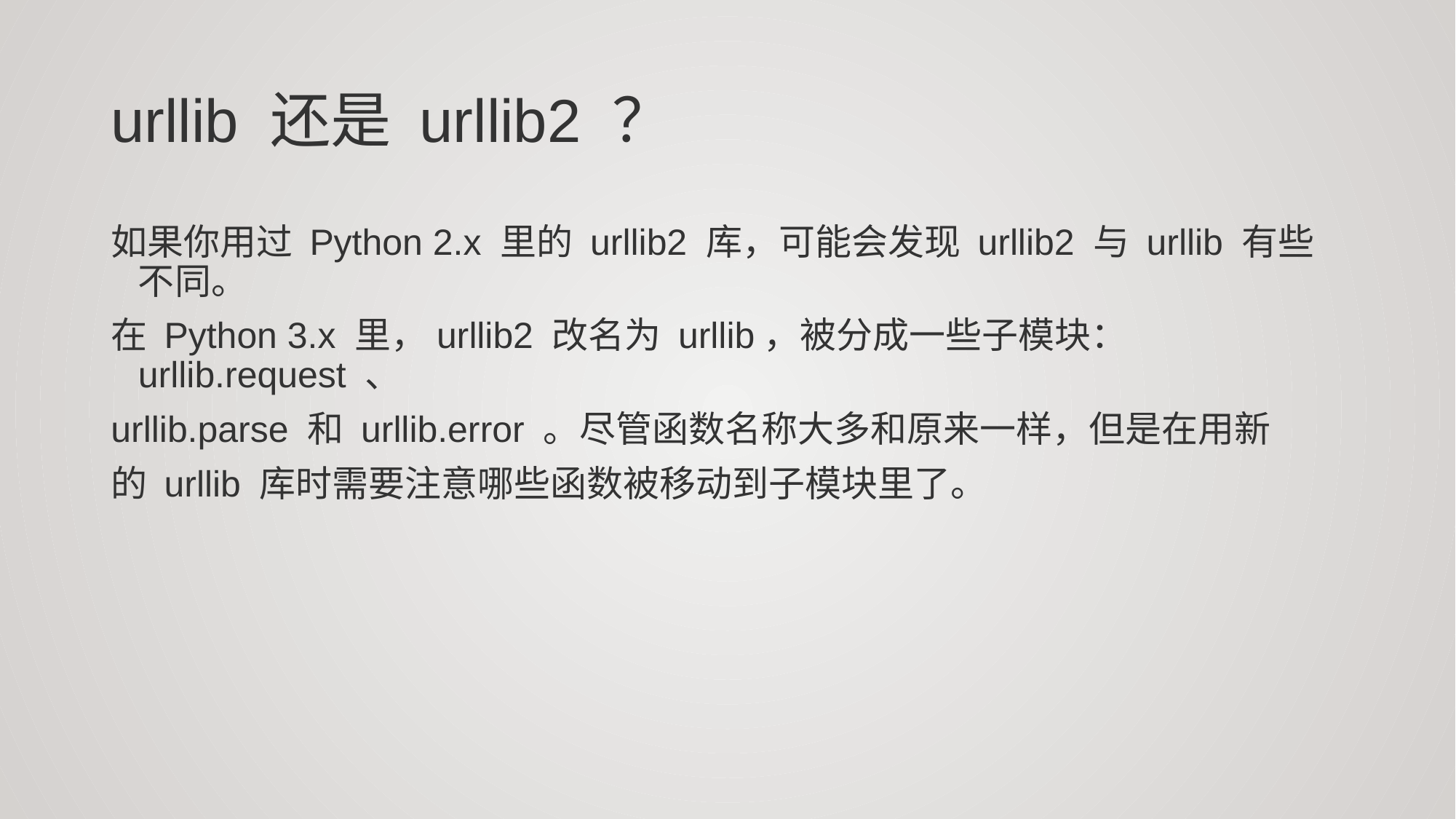

# urllib 还是 urllib2 ？
如果你用过 Python 2.x 里的 urllib2 库，可能会发现 urllib2 与 urllib 有些不同。
在 Python 3.x 里，urllib2 改名为 urllib，被分成一些子模块： urllib.request 、
urllib.parse 和 urllib.error 。尽管函数名称大多和原来一样，但是在用新
的 urllib 库时需要注意哪些函数被移动到子模块里了。